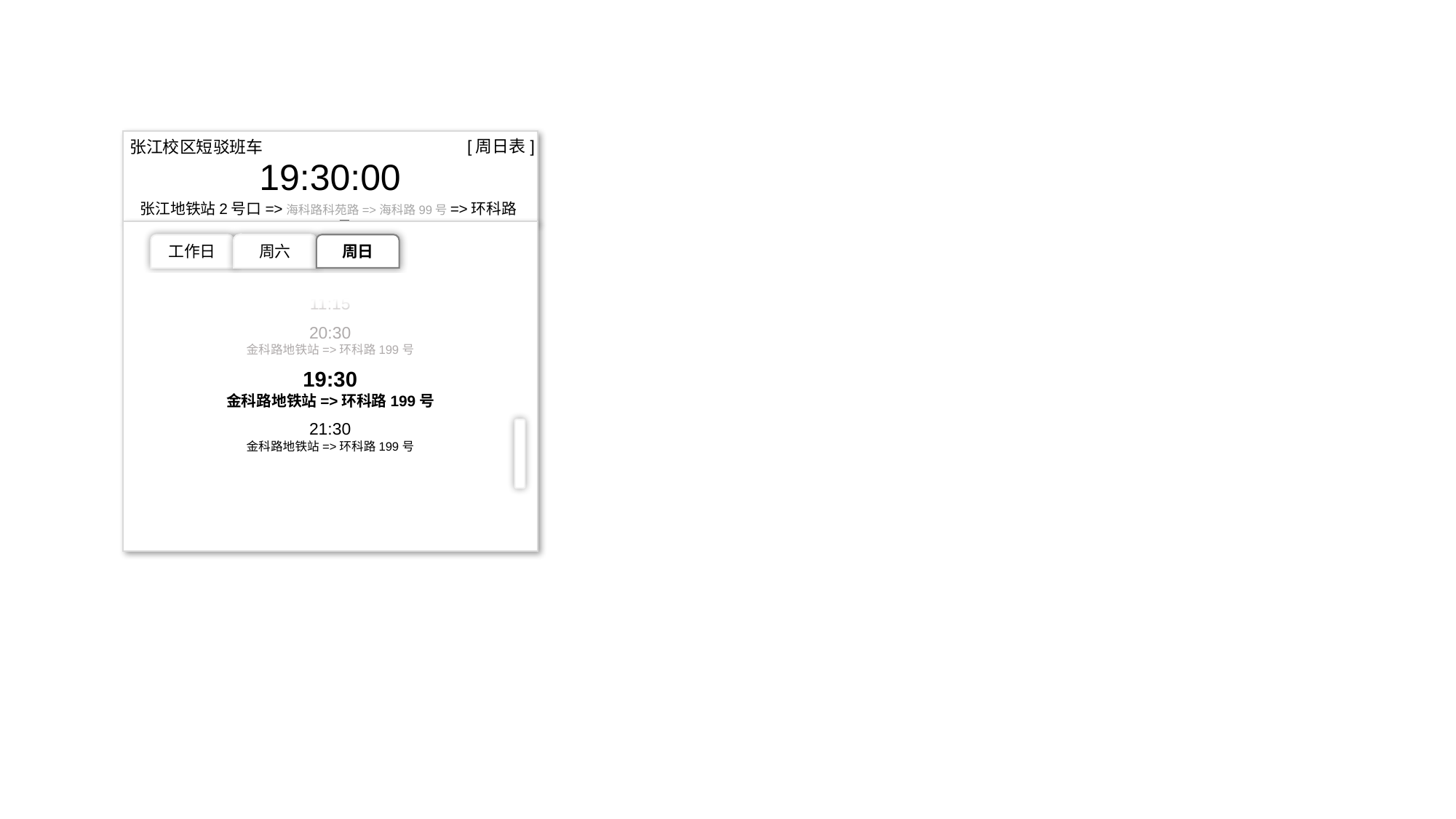

[周日表]
张江校区短驳班车

19:30:00
张江地铁站2号口=>海科路科苑路=>海科路99号=>环科路199号

周六
周日
工作日

11:15
20:30
金科路地铁站=>环科路199号
19:30
金科路地铁站=>环科路199号
21:30
金科路地铁站=>环科路199号